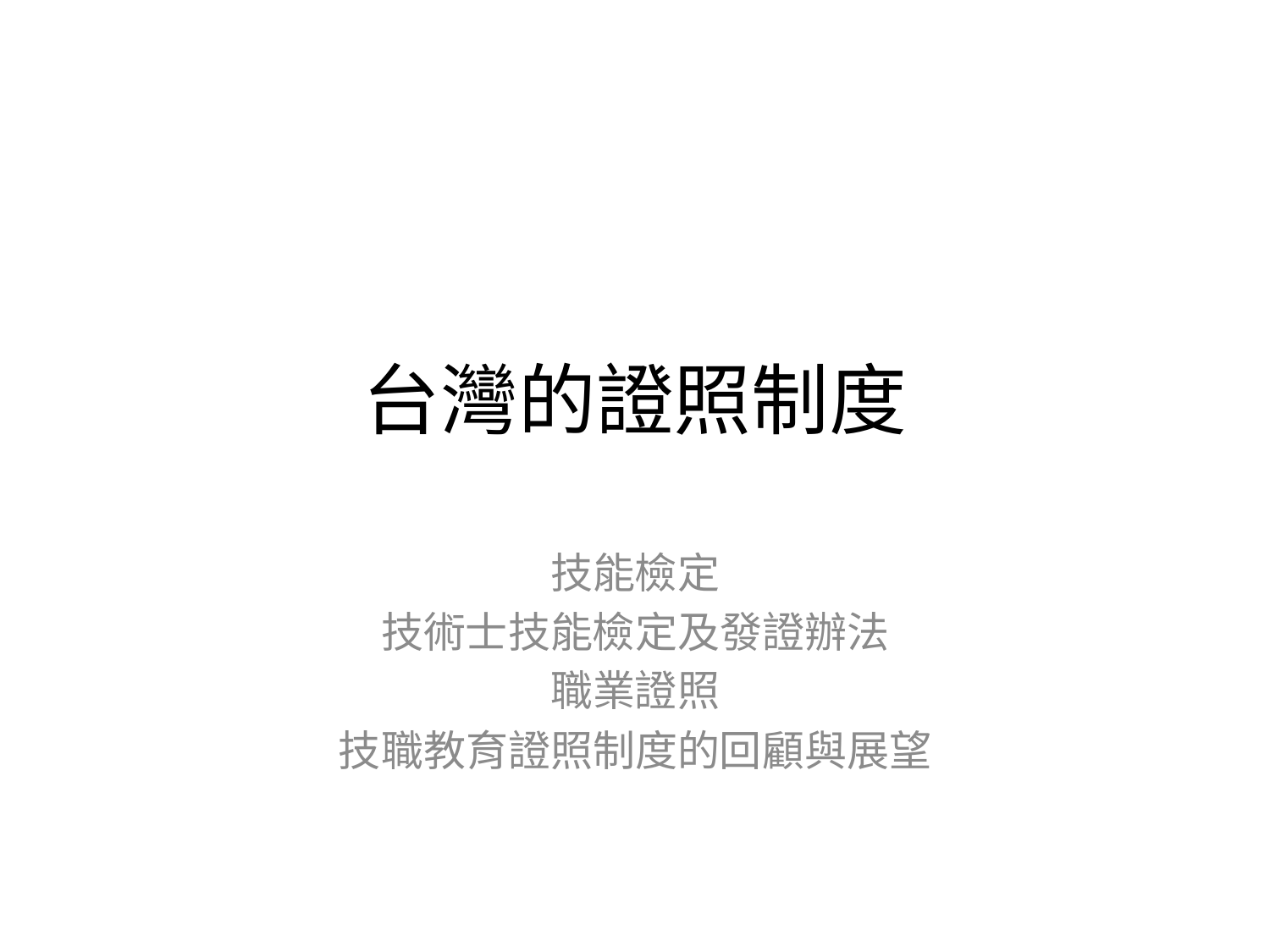

# 台灣的證照制度
技能檢定
技術士技能檢定及發證辦法
職業證照
技職教育證照制度的回顧與展望